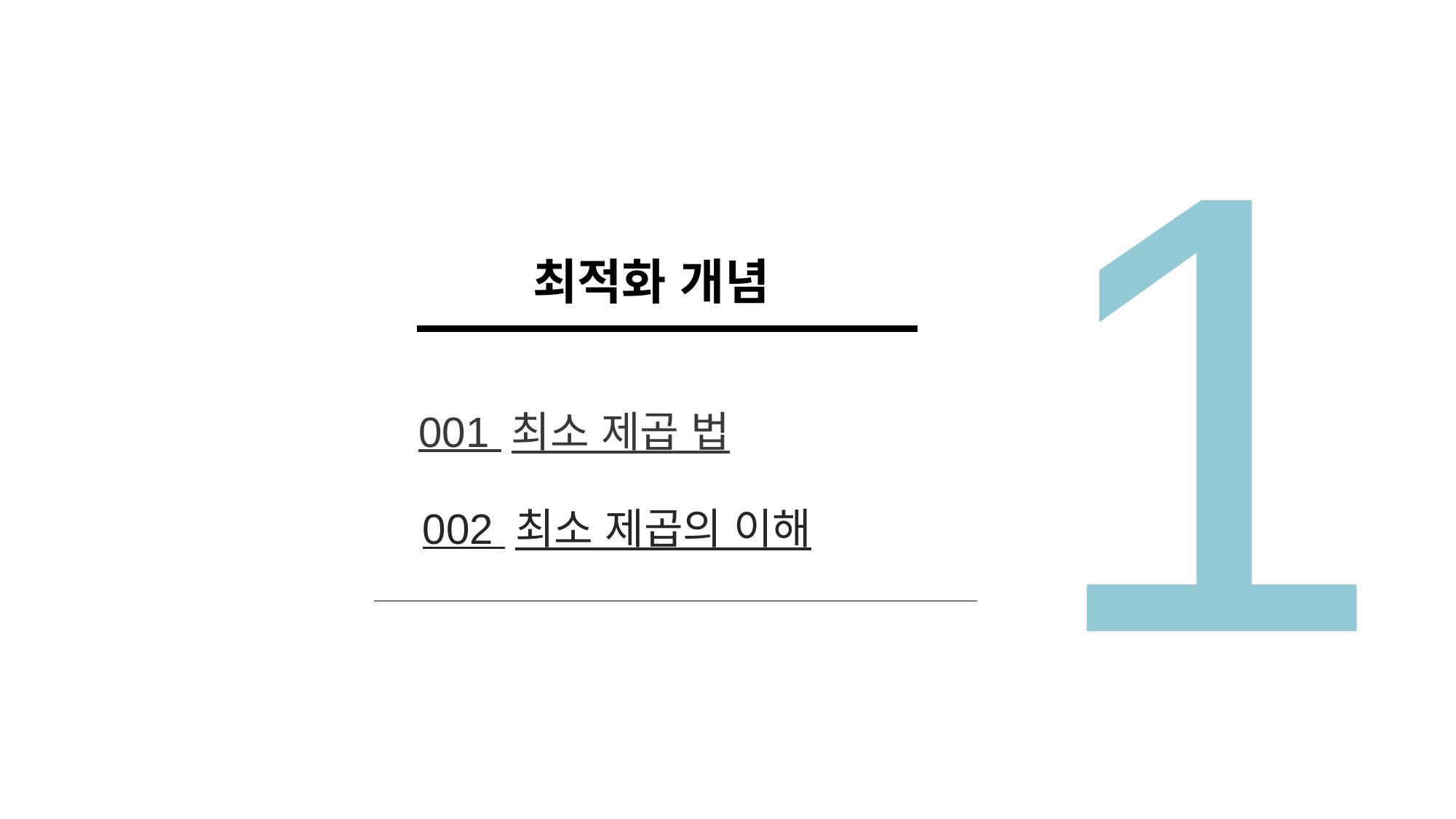

1
최적화 개념
001 최소 제곱 법
002 최소 제곱의 이해